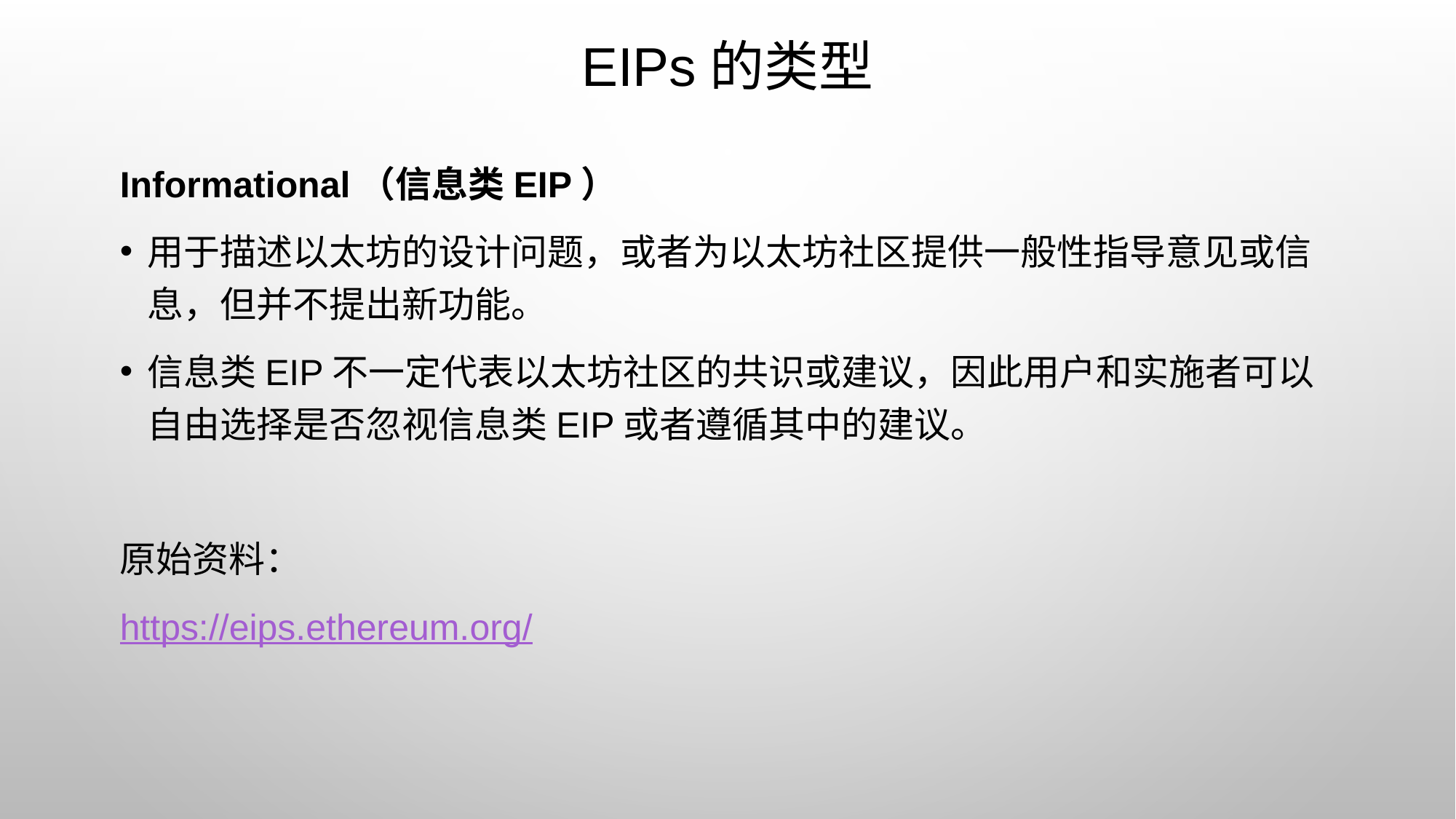

# EIPs的类型
Informational（信息类EIP）
用于描述以太坊的设计问题，或者为以太坊社区提供一般性指导意见或信息，但并不提出新功能。
信息类EIP不一定代表以太坊社区的共识或建议，因此用户和实施者可以自由选择是否忽视信息类EIP或者遵循其中的建议。

原始资料：
https://eips.ethereum.org/